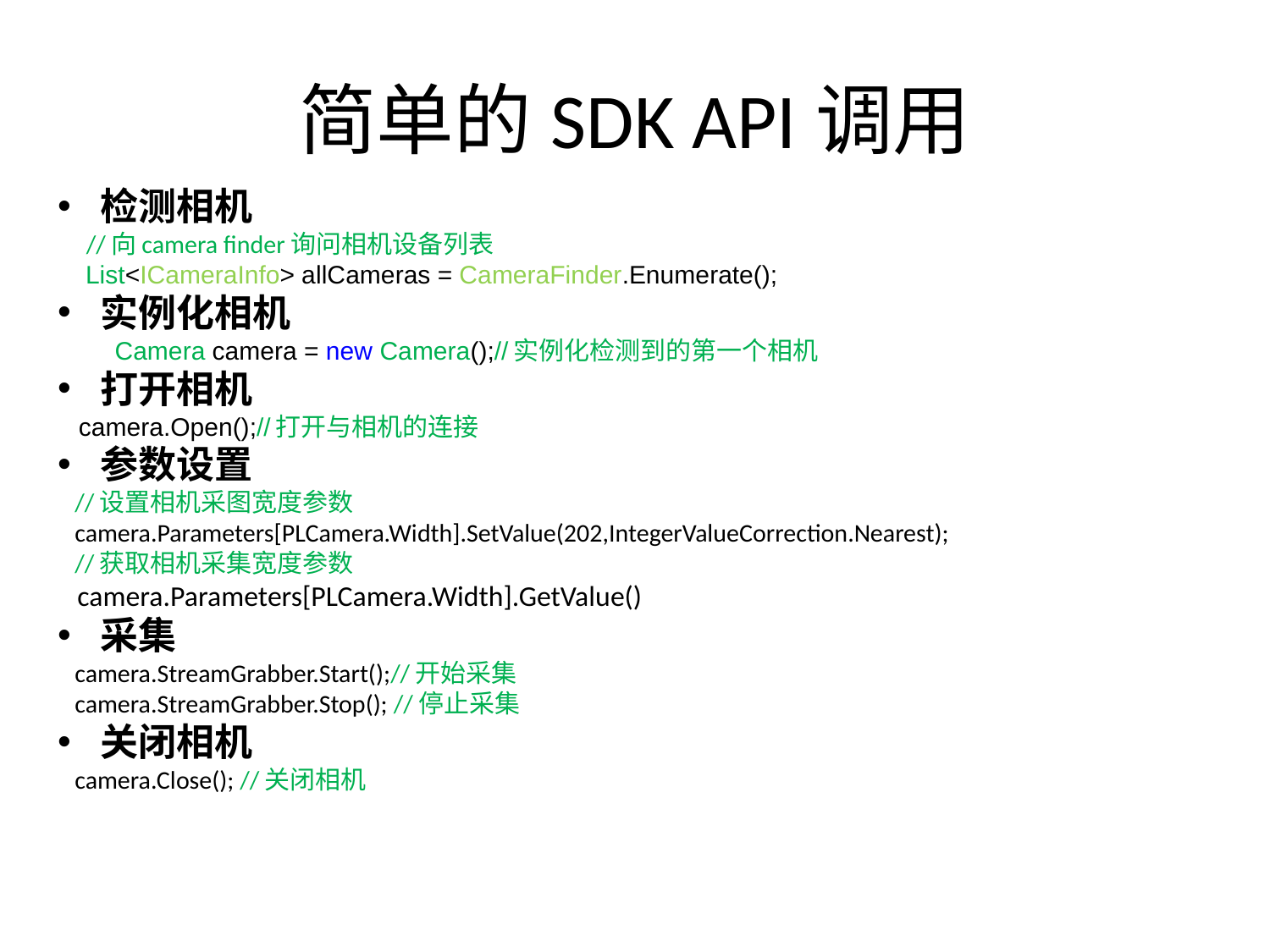

# 简单的SDK API调用
检测相机
     //向camera finder询问相机设备列表
    List<ICameraInfo> allCameras = CameraFinder.Enumerate();
实例化相机
Camera camera = new Camera();//实例化检测到的第一个相机
打开相机
   camera.Open();//打开与相机的连接
参数设置
   //设置相机采图宽度参数
   camera.Parameters[PLCamera.Width].SetValue(202,IntegerValueCorrection.Nearest);
   //获取相机采集宽度参数
   camera.Parameters[PLCamera.Width].GetValue()
采集
   camera.StreamGrabber.Start();//开始采集
   camera.StreamGrabber.Stop(); //停止采集
关闭相机
   camera.Close(); //关闭相机